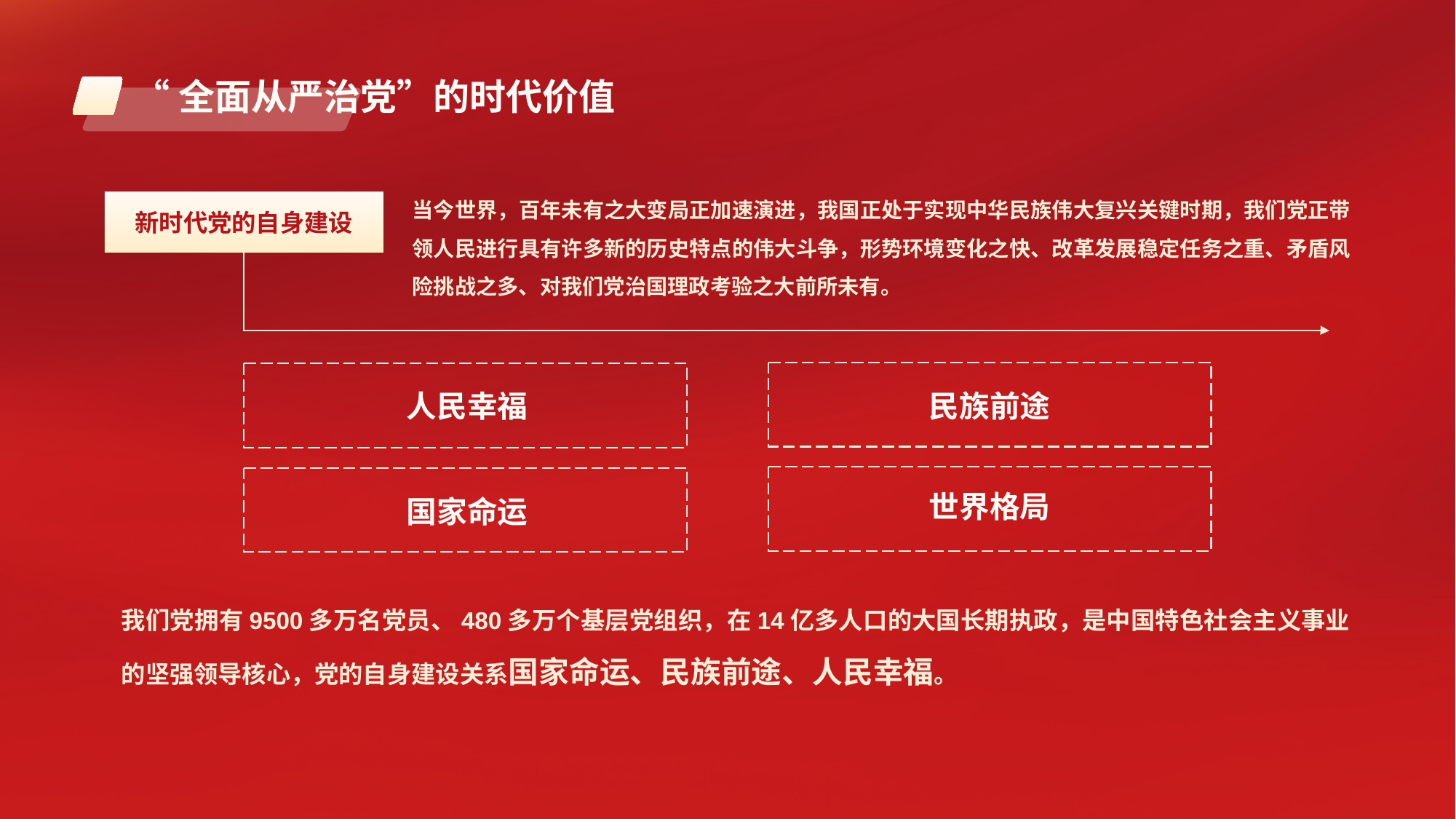

“全面从严治党”的时代价值

当今世界，百年未有之大变局正加速演进，我国正处于实现中华民族伟大复兴关键时期，我们党正带领人民进行具有许多新的历史特点的伟大斗争，形势环境变化之快、改革发展稳定任务之重、矛盾风险挑战之多、对我们党治国理政考验之大前所未有。
新时代党的自身建设

民族前途

人民幸福

世界格局

国家命运
我们党拥有9500多万名党员、480多万个基层党组织，在14亿多人口的大国长期执政，是中国特色社会主义事业的坚强领导核心，党的自身建设关系国家命运、民族前途、人民幸福。